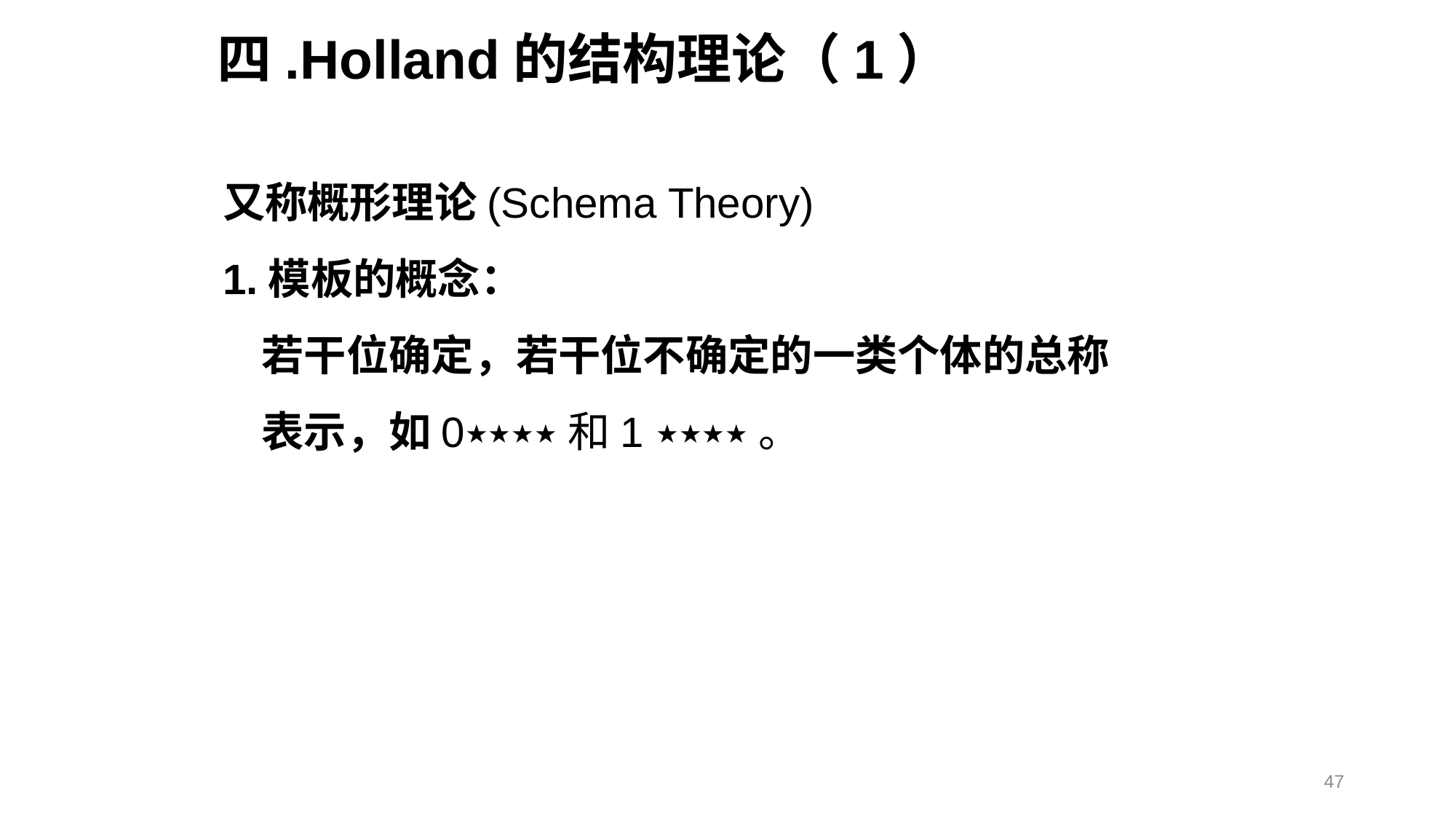

# 四.Holland的结构理论（1）
又称概形理论(Schema Theory)
1.模板的概念：
   若干位确定，若干位不确定的一类个体的总称
   表示，如0٭٭٭٭和1 ٭٭٭٭。
47